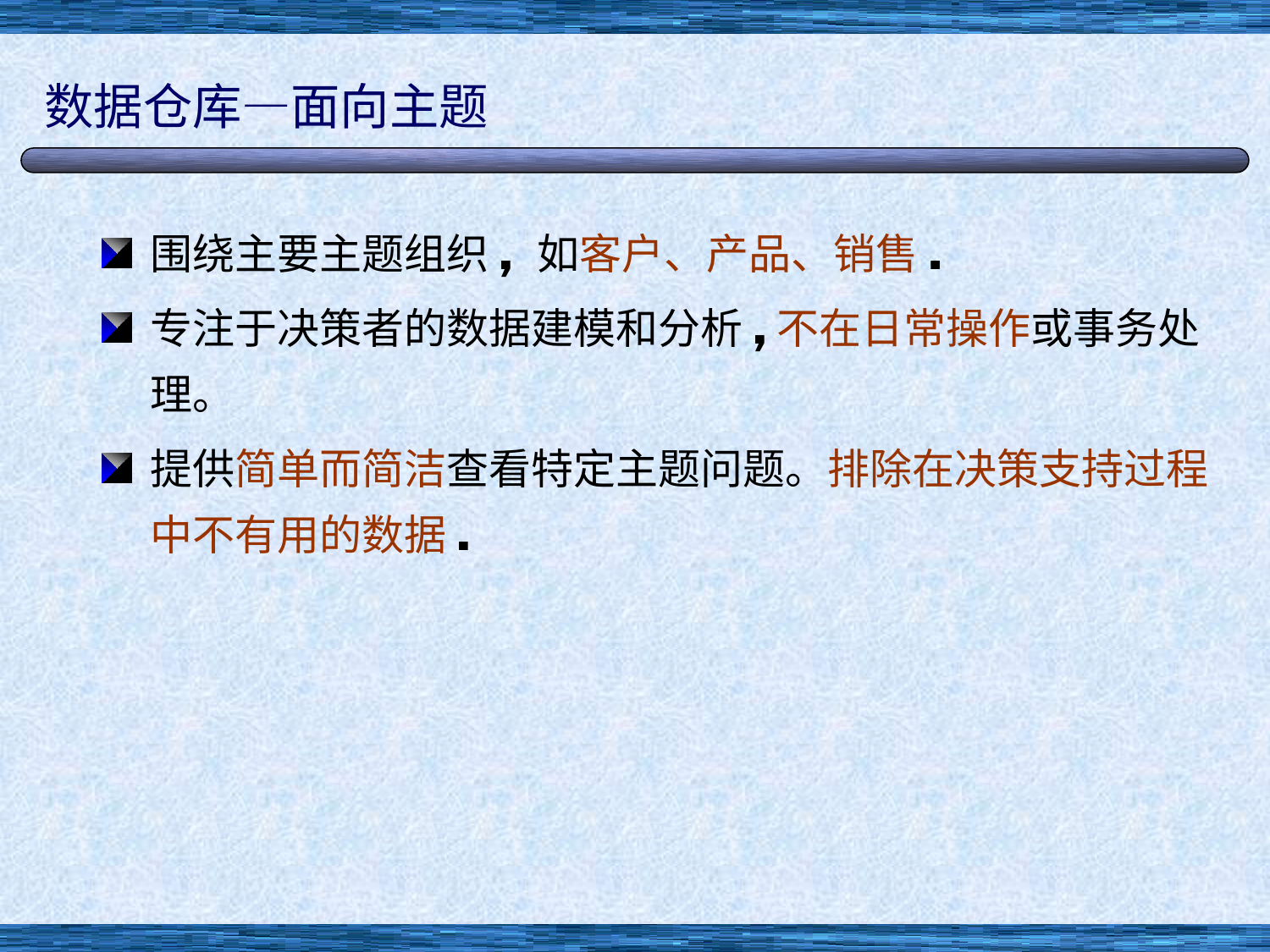

# 数据仓库—面向主题
围绕主要主题组织, 如客户、产品、销售.
专注于决策者的数据建模和分析,不在日常操作或事务处理。
提供简单而简洁查看特定主题问题。排除在决策支持过程中不有用的数据.